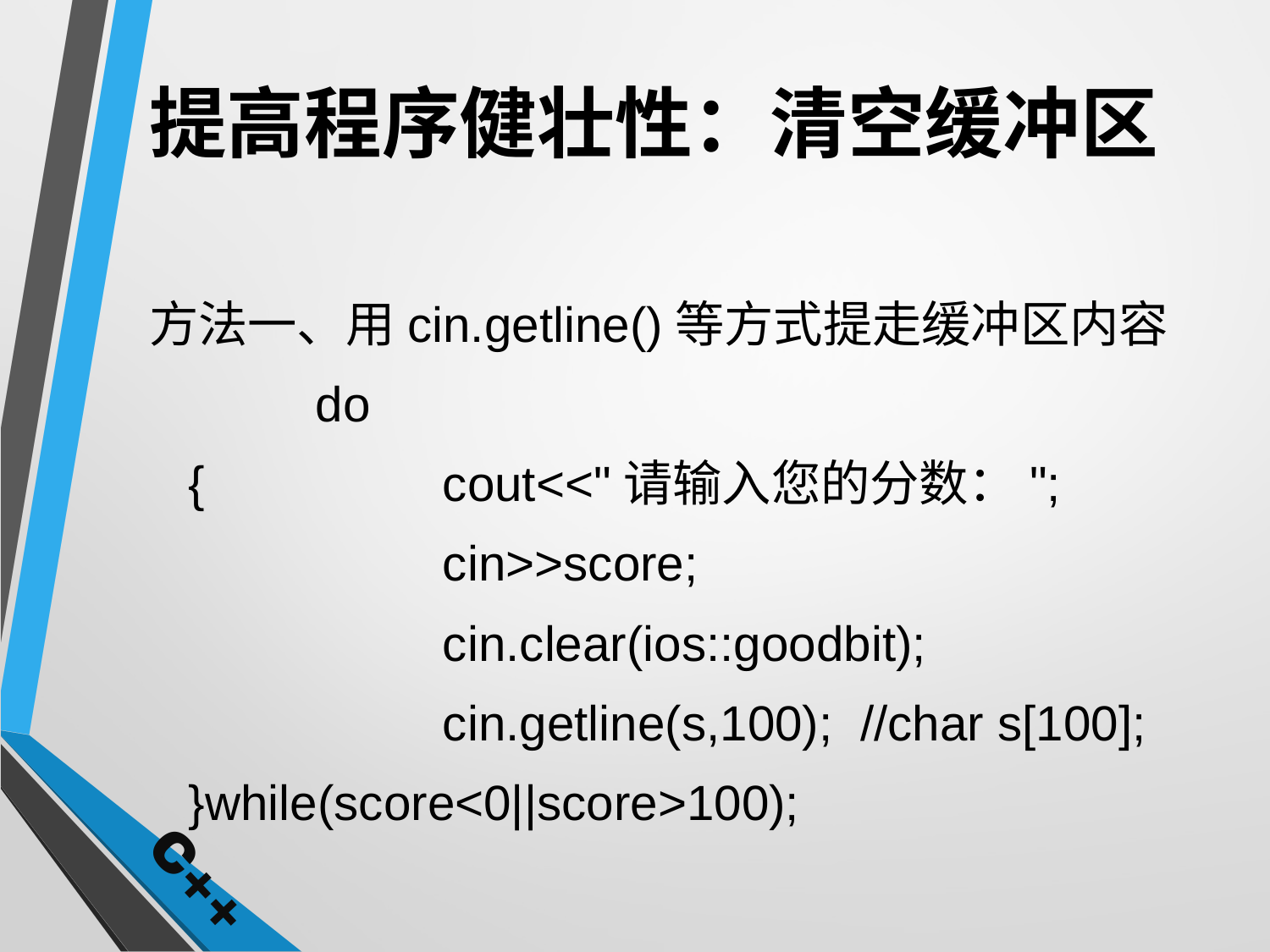

# 提高程序健壮性：清空缓冲区
方法一、用cin.getline()等方式提走缓冲区内容
		do
	{		cout<<"请输入您的分数：";
			cin>>score;
			cin.clear(ios::goodbit);
			cin.getline(s,100);  //char s[100];
	}while(score<0||score>100);